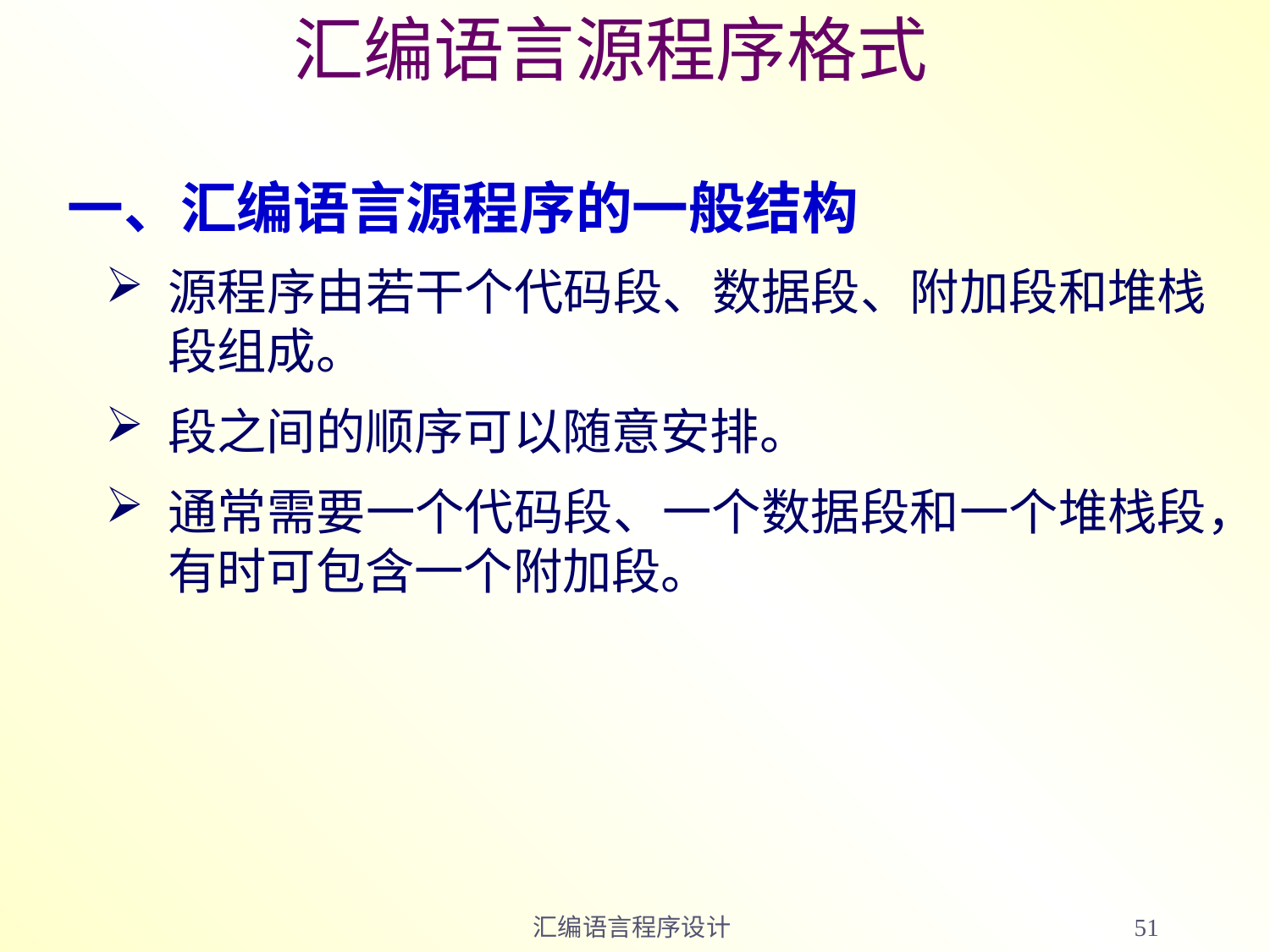

# 汇编语言源程序格式
一、汇编语言源程序的一般结构
源程序由若干个代码段、数据段、附加段和堆栈段组成。
段之间的顺序可以随意安排。
通常需要一个代码段、一个数据段和一个堆栈段，有时可包含一个附加段。
汇编语言程序设计
51